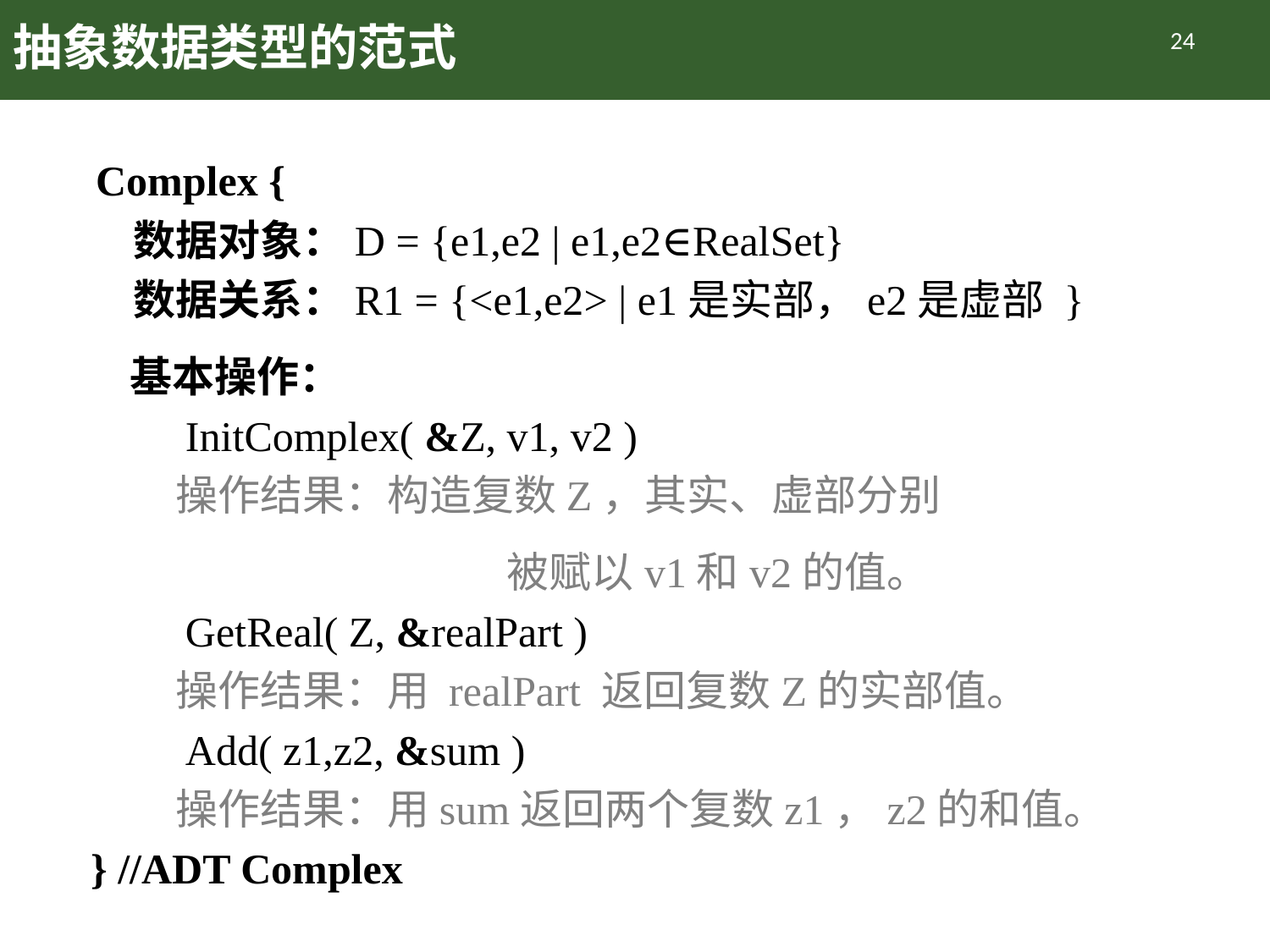

# 抽象数据类型的范式
24
   Complex {
　数据对象：D = {e1,e2 | e1,e2∈RealSet}
　数据关系：R1 = {<e1,e2> | e1是实部，e2是虚部 }
　   基本操作：
　　InitComplex( &Z, v1, v2 )
　　操作结果：构造复数Z，其实、虚部分别
                                              被赋以v1和v2的值。
　　GetReal( Z, &realPart )
　　操作结果：用 realPart 返回复数Z的实部值。
　　Add( z1,z2, &sum )
　　操作结果：用sum返回两个复数z1，z2的和值。
} //ADT Complex
What is Decision Tree？
What is Decision Tree？
划分选择--信息增益(ID3)